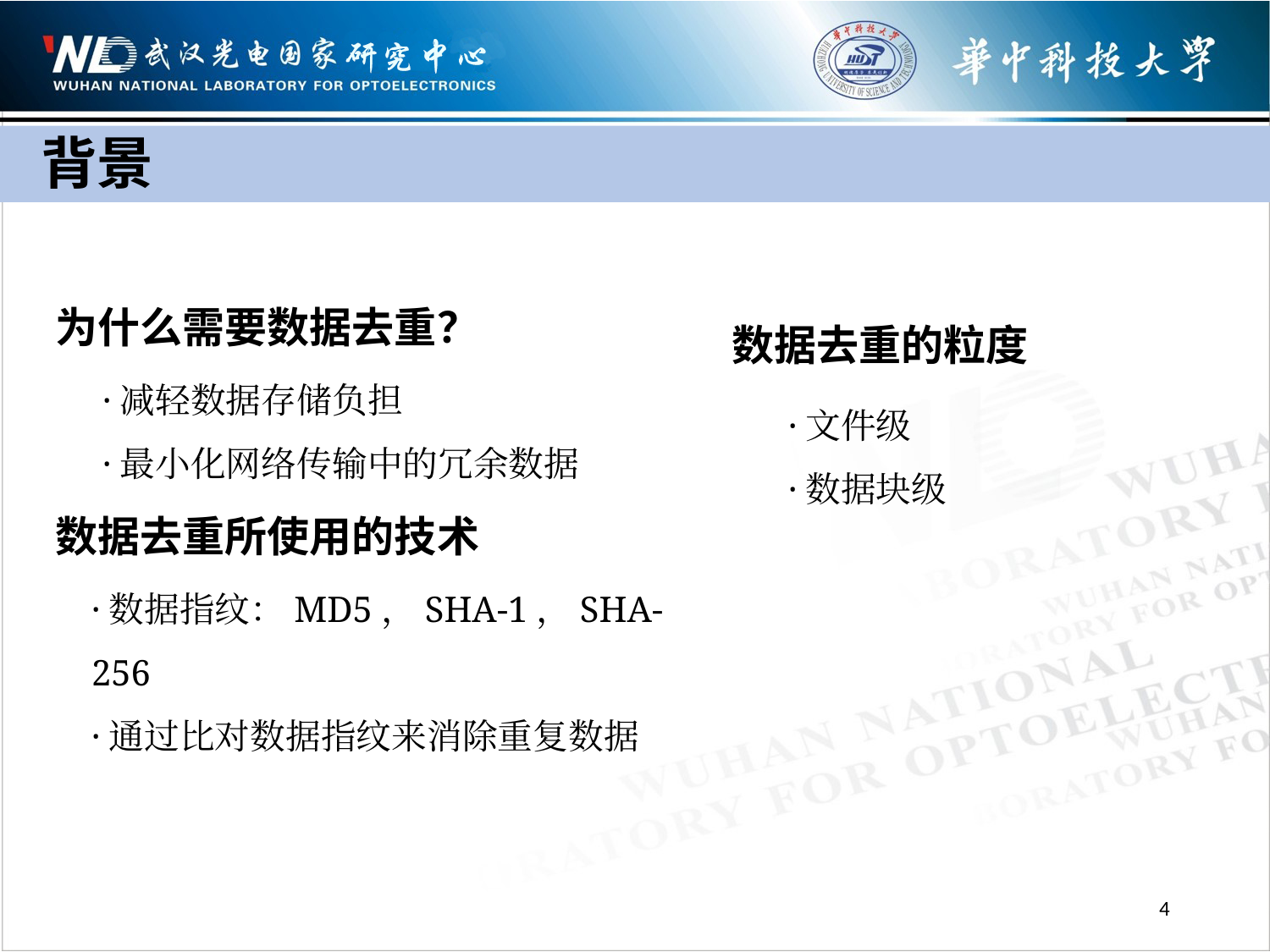

背景
为什么需要数据去重？
数据去重的粒度
·减轻数据存储负担
·最小化网络传输中的冗余数据
·文件级
·数据块级
数据去重所使用的技术
·数据指纹：MD5，SHA-1，SHA-256
·通过比对数据指纹来消除重复数据
4